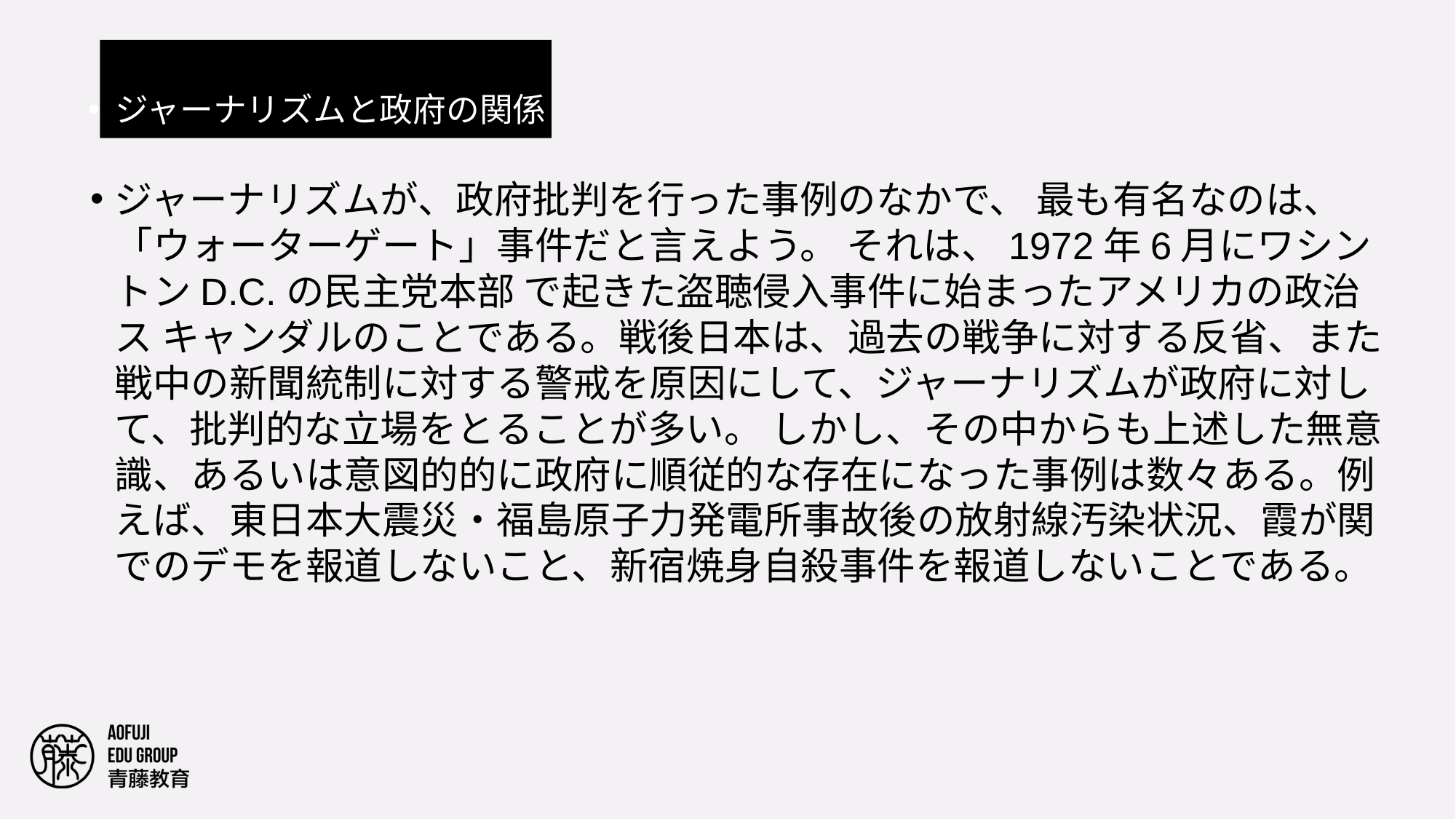

#

ジャーナリズムと政府の関係
ジャーナリズムが、政府批判を行った事例のなかで、 最も有名なのは、「ウォーターゲート」事件だと言えよう。 それは、1972年6月にワシントンD.C.の民主党本部 で起きた盗聴侵入事件に始まったアメリカの政治ス キャンダルのことである。戦後日本は、過去の戦争に対する反省、また戦中の新聞統制に対する警戒を原因にして、ジャーナリズムが政府に対して、批判的な立場をとることが多い。 しかし、その中からも上述した無意識、あるいは意図的的に政府に順従的な存在になった事例は数々ある。例えば、東日本大震災・福島原子力発電所事故後の放射線汚染状況、霞が関でのデモを報道しないこと、新宿焼身自殺事件を報道しないことである。